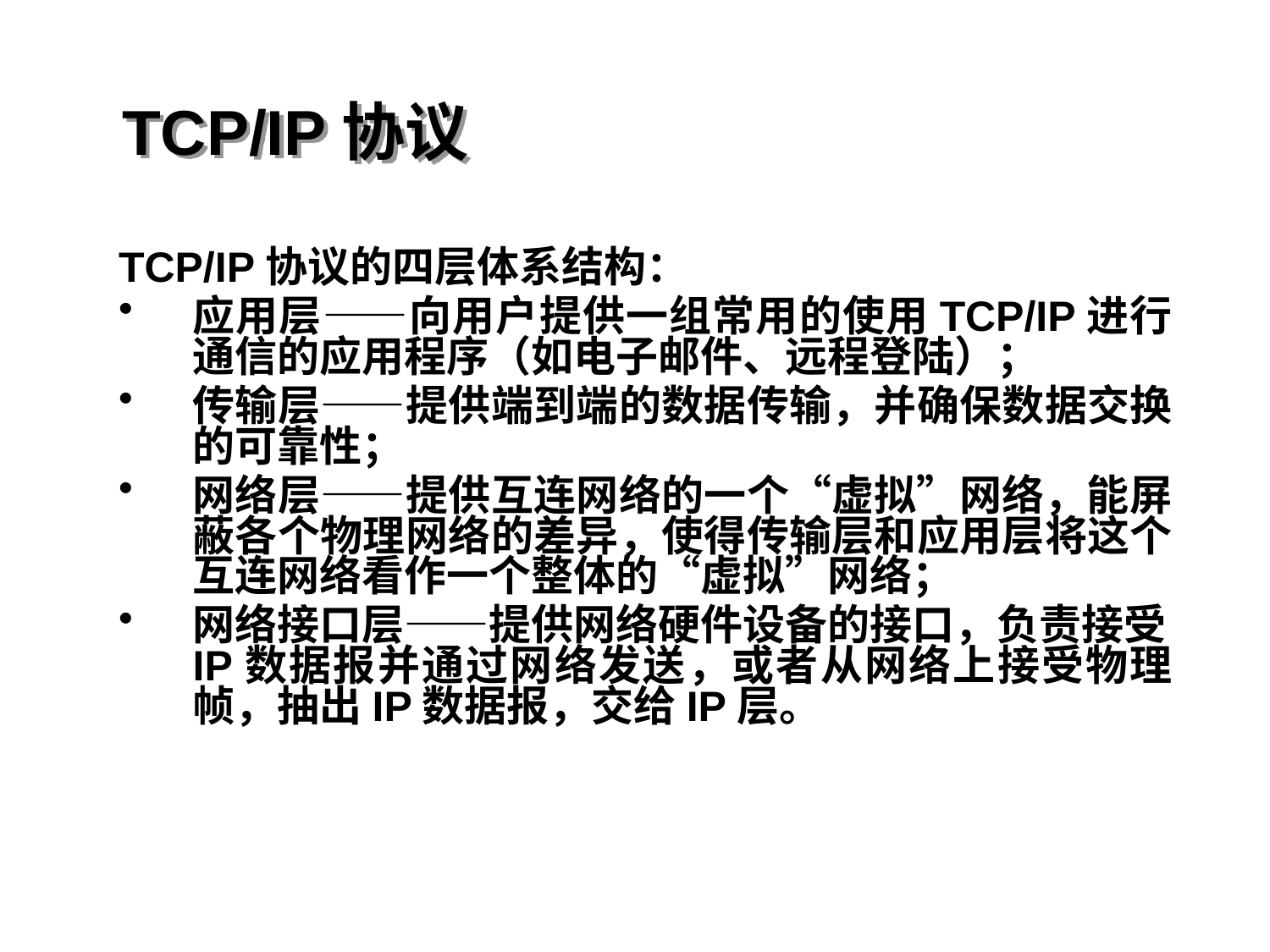

# TCP/IP协议
TCP/IP协议的四层体系结构：
应用层——向用户提供一组常用的使用TCP/IP进行通信的应用程序（如电子邮件、远程登陆）；
传输层——提供端到端的数据传输，并确保数据交换的可靠性；
网络层——提供互连网络的一个“虚拟”网络，能屏蔽各个物理网络的差异，使得传输层和应用层将这个互连网络看作一个整体的“虚拟”网络；
网络接口层——提供网络硬件设备的接口，负责接受IP数据报并通过网络发送，或者从网络上接受物理帧，抽出IP数据报，交给IP层。